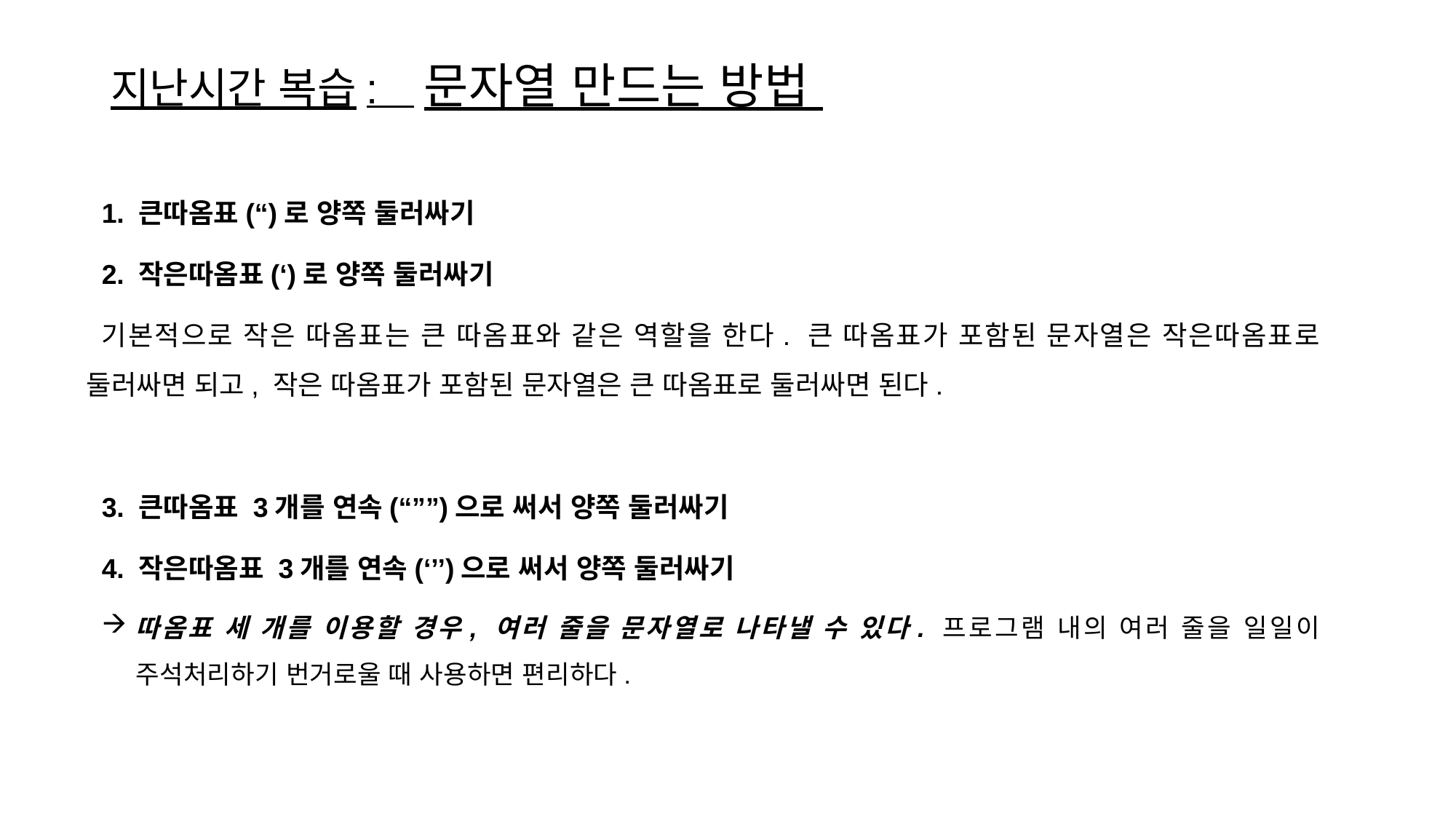

# 지난시간 복습:   문자열 만드는 방법
1. 큰따옴표(“)로 양쪽 둘러싸기
2. 작은따옴표(‘)로 양쪽 둘러싸기
기본적으로 작은 따옴표는 큰 따옴표와 같은 역할을 한다. 큰 따옴표가 포함된 문자열은 작은따옴표로 둘러싸면 되고, 작은 따옴표가 포함된 문자열은 큰 따옴표로 둘러싸면 된다.

3. 큰따옴표 3개를 연속(“””)으로 써서 양쪽 둘러싸기
4. 작은따옴표 3개를 연속(‘’’)으로 써서 양쪽 둘러싸기
따옴표 세 개를 이용할 경우, 여러 줄을 문자열로 나타낼 수 있다. 프로그램 내의 여러 줄을 일일이 주석처리하기 번거로울 때 사용하면 편리하다.